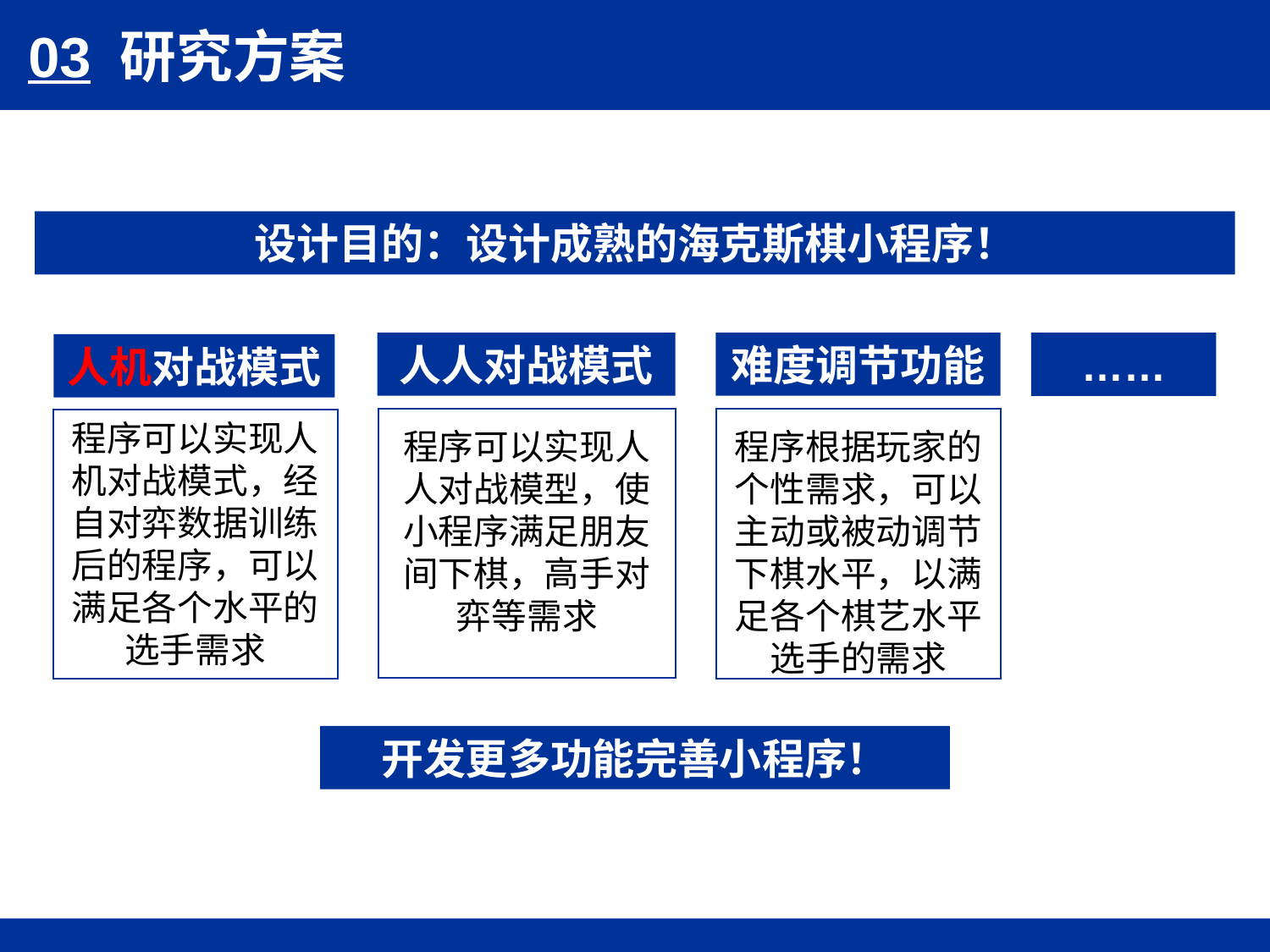

03 研究方案
设计目的：设计成熟的海克斯棋小程序！
人人对战模式

程序可以实现人人对战模型，使小程序满足朋友间下棋，高手对弈等需求
难度调节功能

程序根据玩家的个性需求，可以主动或被动调节下棋水平，以满足各个棋艺水平选手的需求
……

人机对战模式

程序可以实现人机对战模式，经自对弈数据训练后的程序，可以满足各个水平的选手需求
开发更多功能完善小程序！